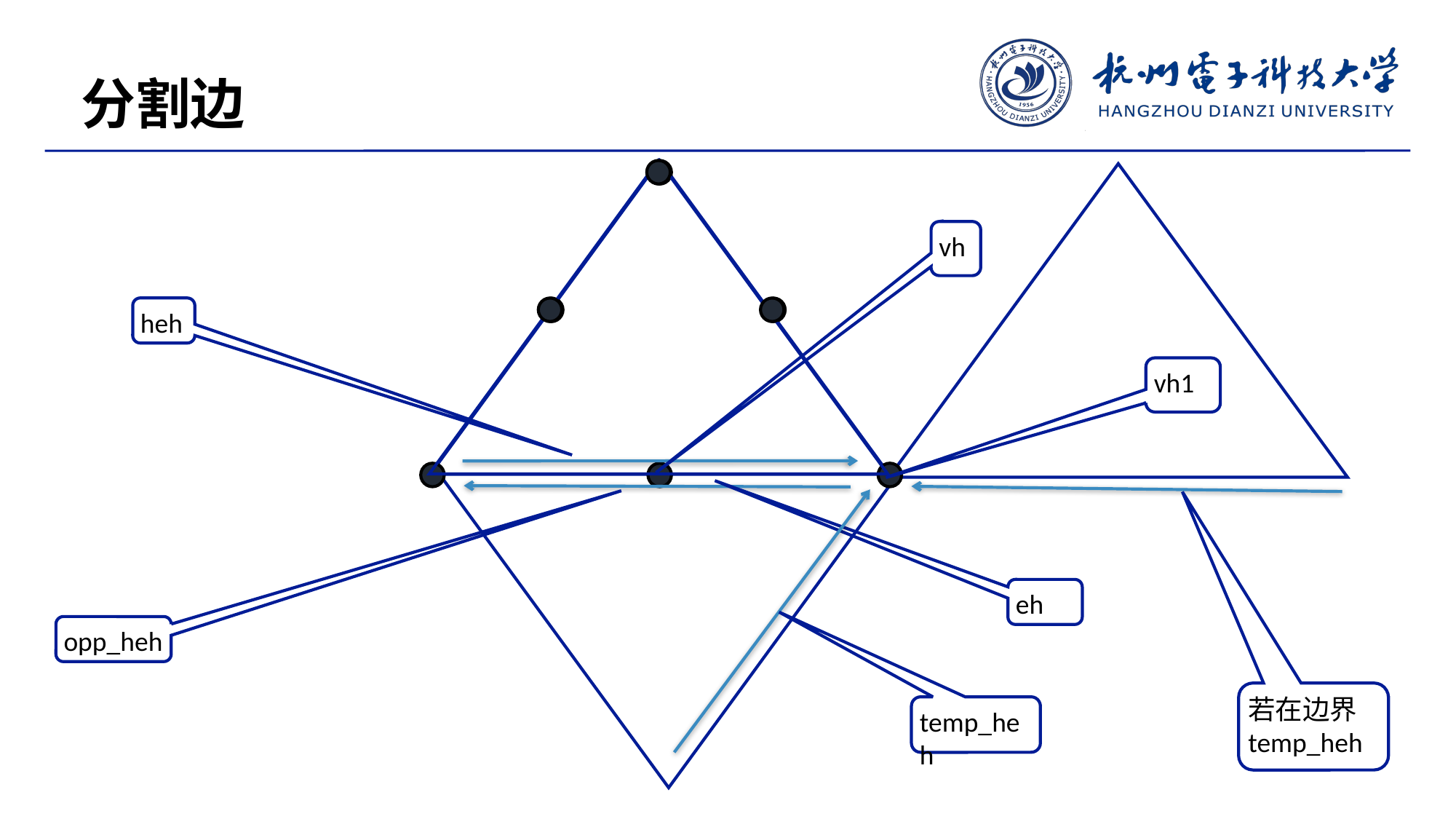

分割边

vh
heh

vh1

eh
opp_heh
若在边界temp_heh
temp_heh